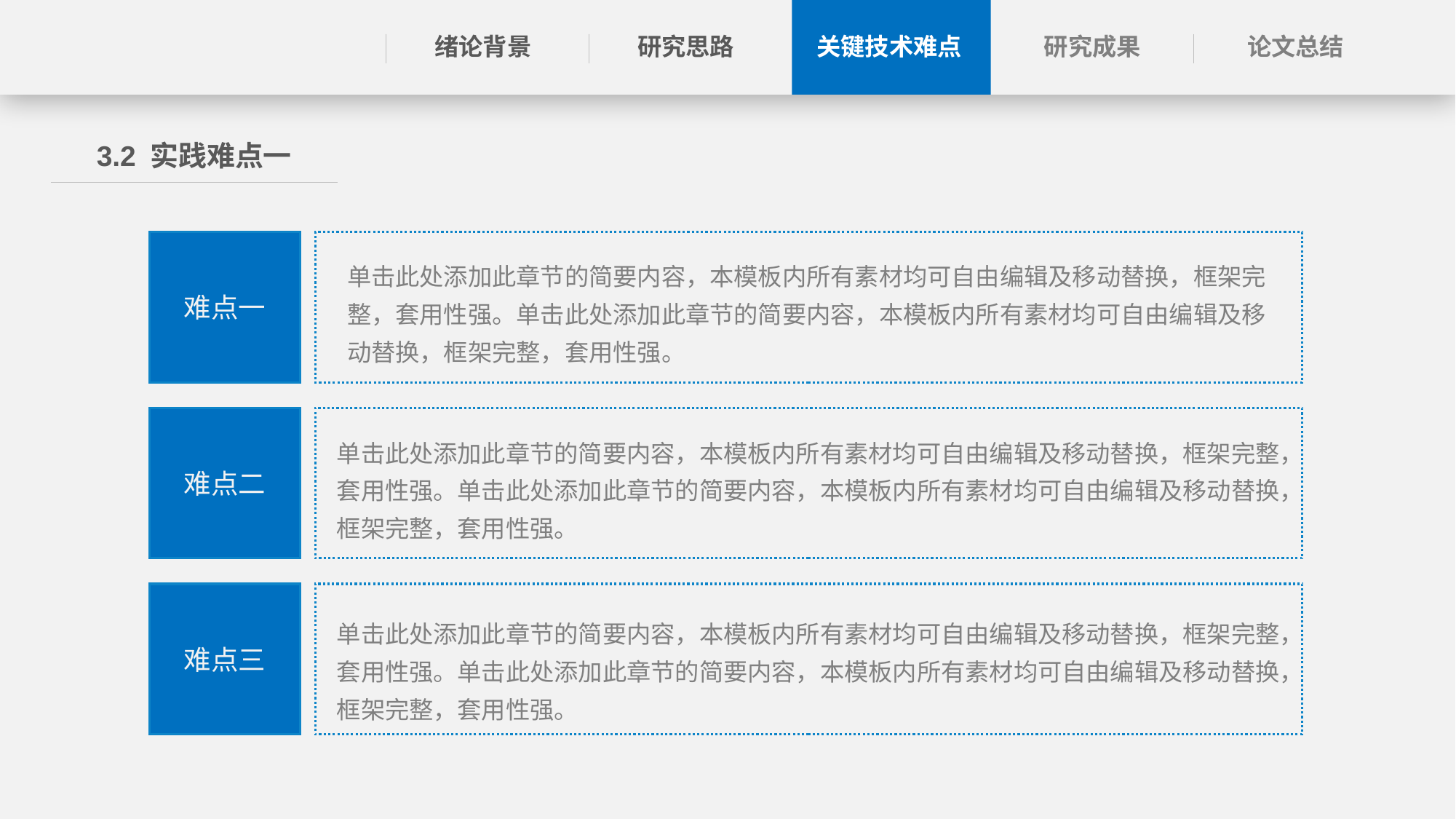

绪论背景
关键技术难点
论文总结
研究思路
研究成果
3.2 实践难点一
难点一

单击此处添加此章节的简要内容，本模板内所有素材均可自由编辑及移动替换，框架完整，套用性强。单击此处添加此章节的简要内容，本模板内所有素材均可自由编辑及移动替换，框架完整，套用性强。
难点二

单击此处添加此章节的简要内容，本模板内所有素材均可自由编辑及移动替换，框架完整，套用性强。单击此处添加此章节的简要内容，本模板内所有素材均可自由编辑及移动替换，框架完整，套用性强。
难点三

单击此处添加此章节的简要内容，本模板内所有素材均可自由编辑及移动替换，框架完整，套用性强。单击此处添加此章节的简要内容，本模板内所有素材均可自由编辑及移动替换，框架完整，套用性强。